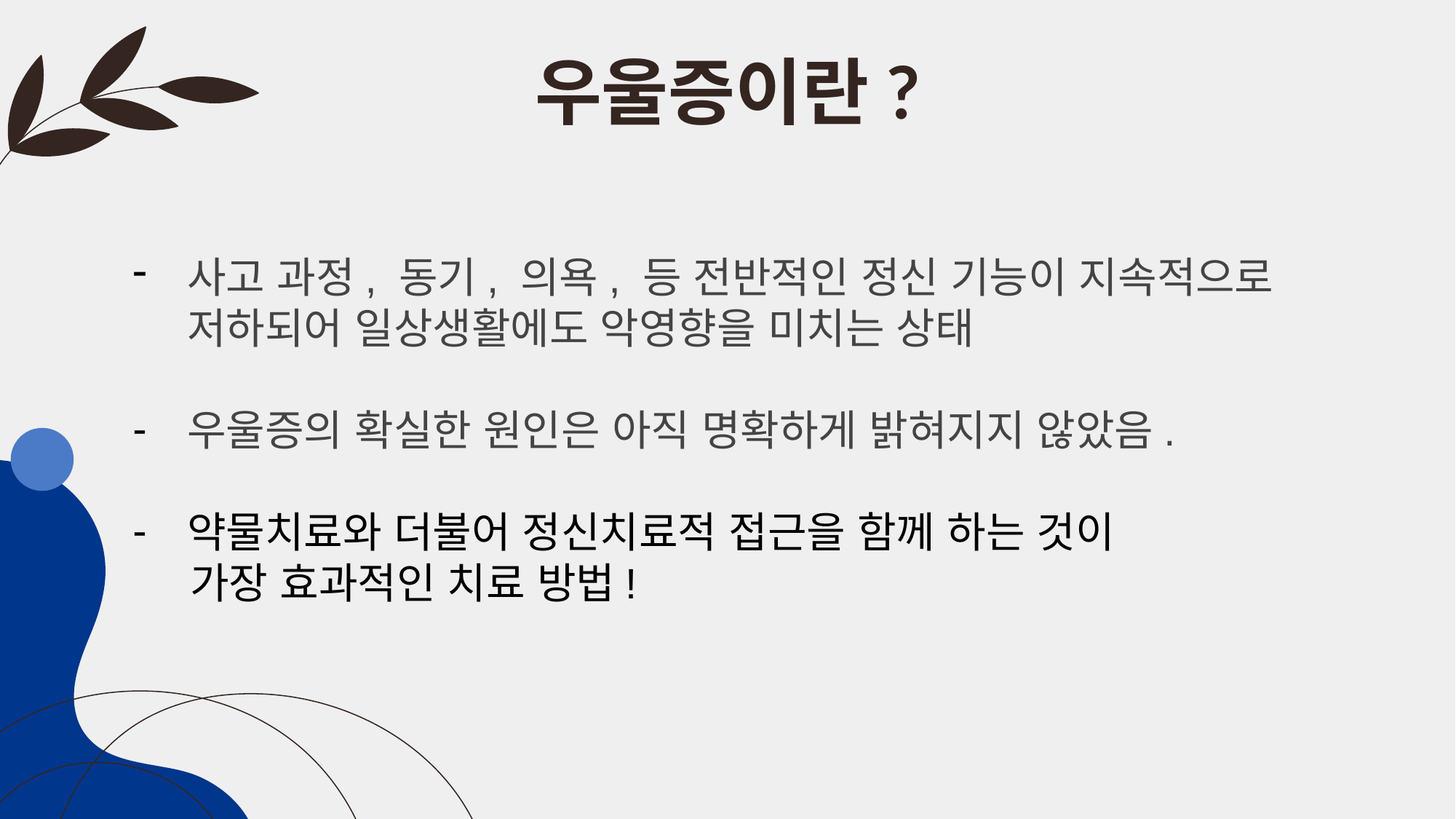

# 우울증이란?
사고 과정, 동기, 의욕, 등 전반적인 정신 기능이 지속적으로 저하되어 일상생활에도 악영향을 미치는 상태

우울증의 확실한 원인은 아직 명확하게 밝혀지지 않았음.

약물치료와 더불어 정신치료적 접근을 함께 하는 것이
    가장 효과적인 치료 방법!